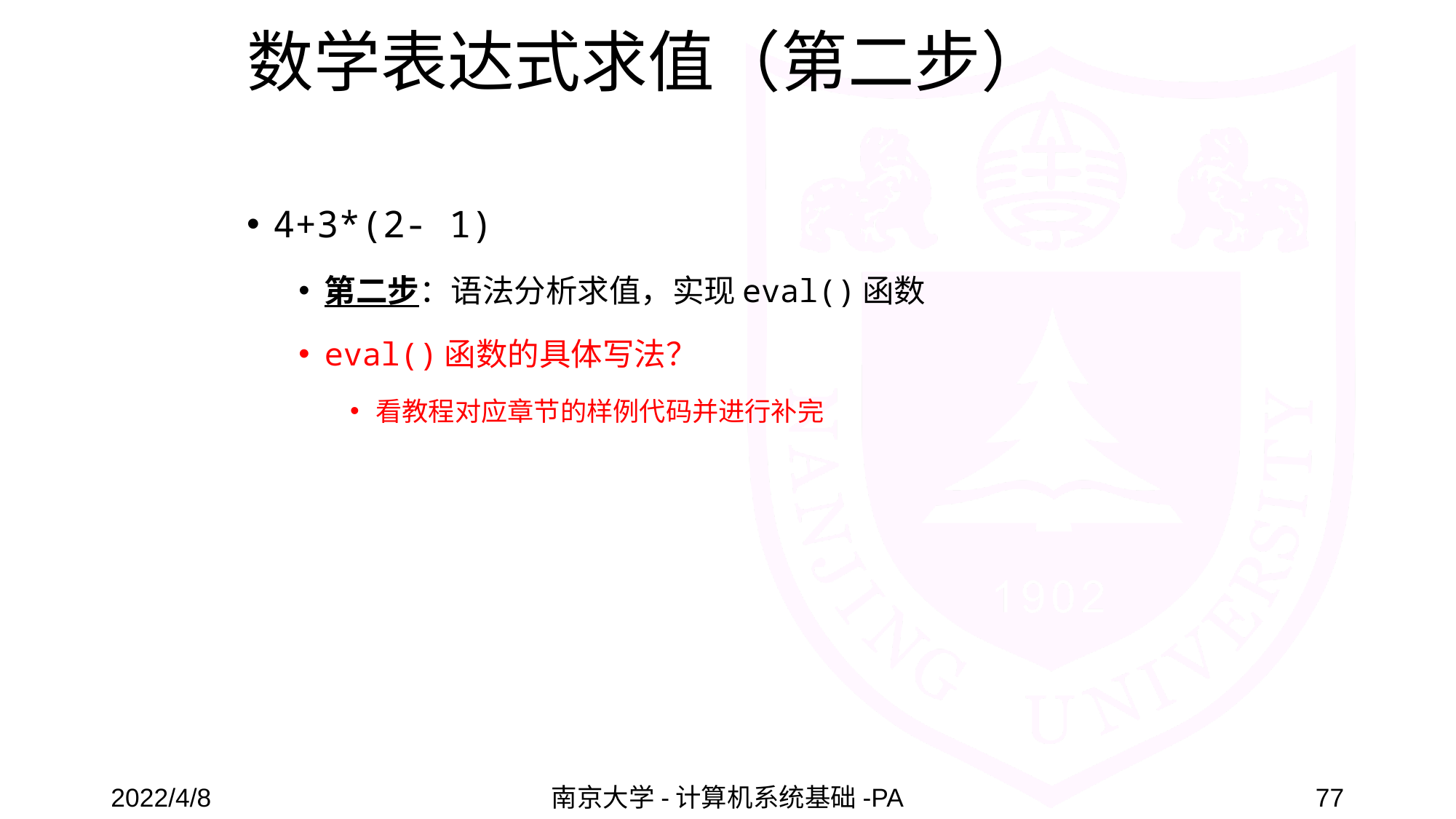

# 数学表达式求值（第二步）
4+3*(2- 1)
第二步：语法分析求值，实现eval()函数
eval()函数的具体写法？
看教程对应章节的样例代码并进行补完
2022/4/8
南京大学-计算机系统基础-PA
77